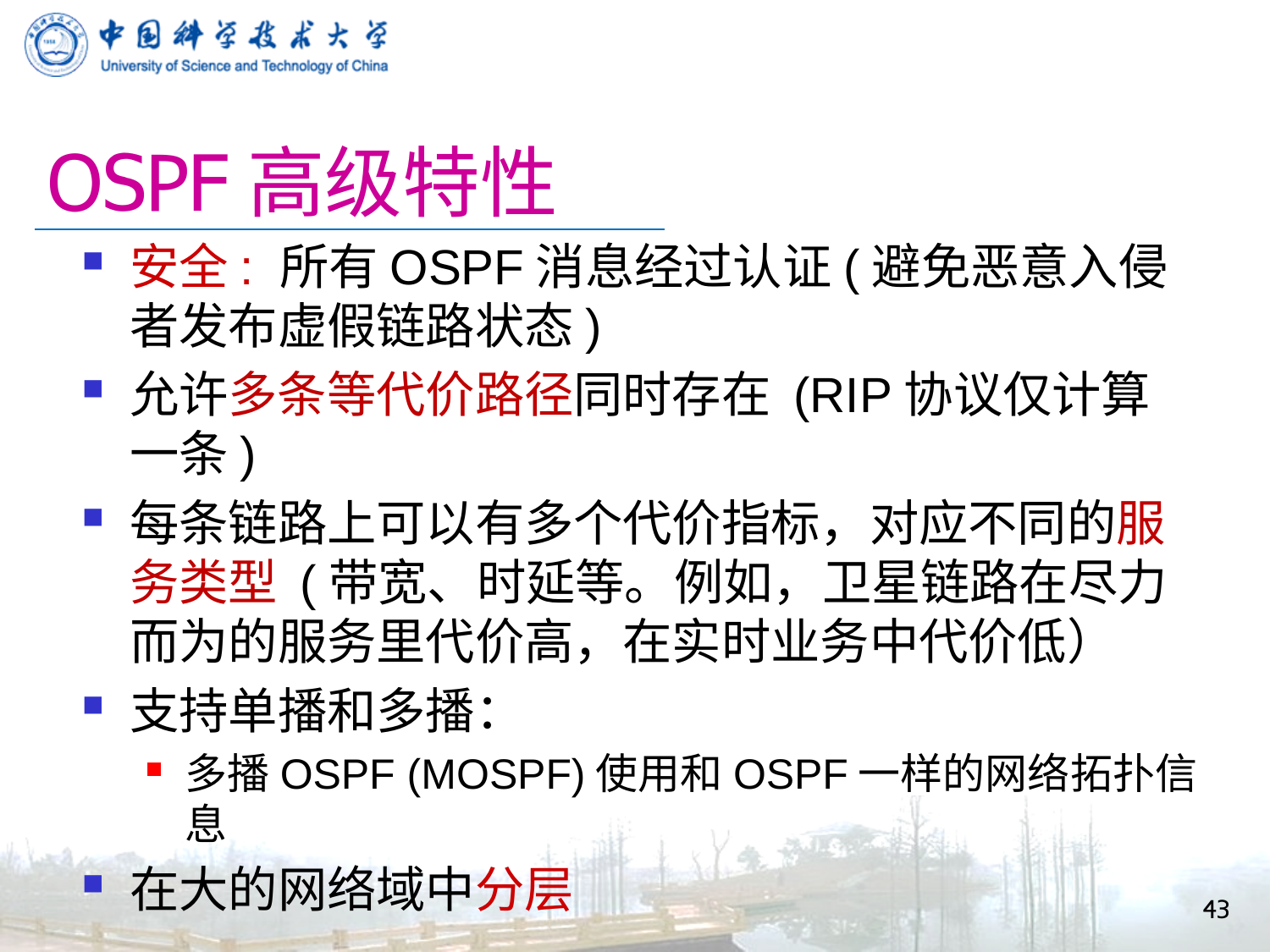

# OSPF高级特性
安全: 所有OSPF消息经过认证(避免恶意入侵者发布虚假链路状态)
允许多条等代价路径同时存在 (RIP协议仅计算一条)
每条链路上可以有多个代价指标，对应不同的服务类型 (带宽、时延等。例如，卫星链路在尽力而为的服务里代价高，在实时业务中代价低）
支持单播和多播：
多播OSPF (MOSPF)使用和OSPF一样的网络拓扑信息
在大的网络域中分层

43